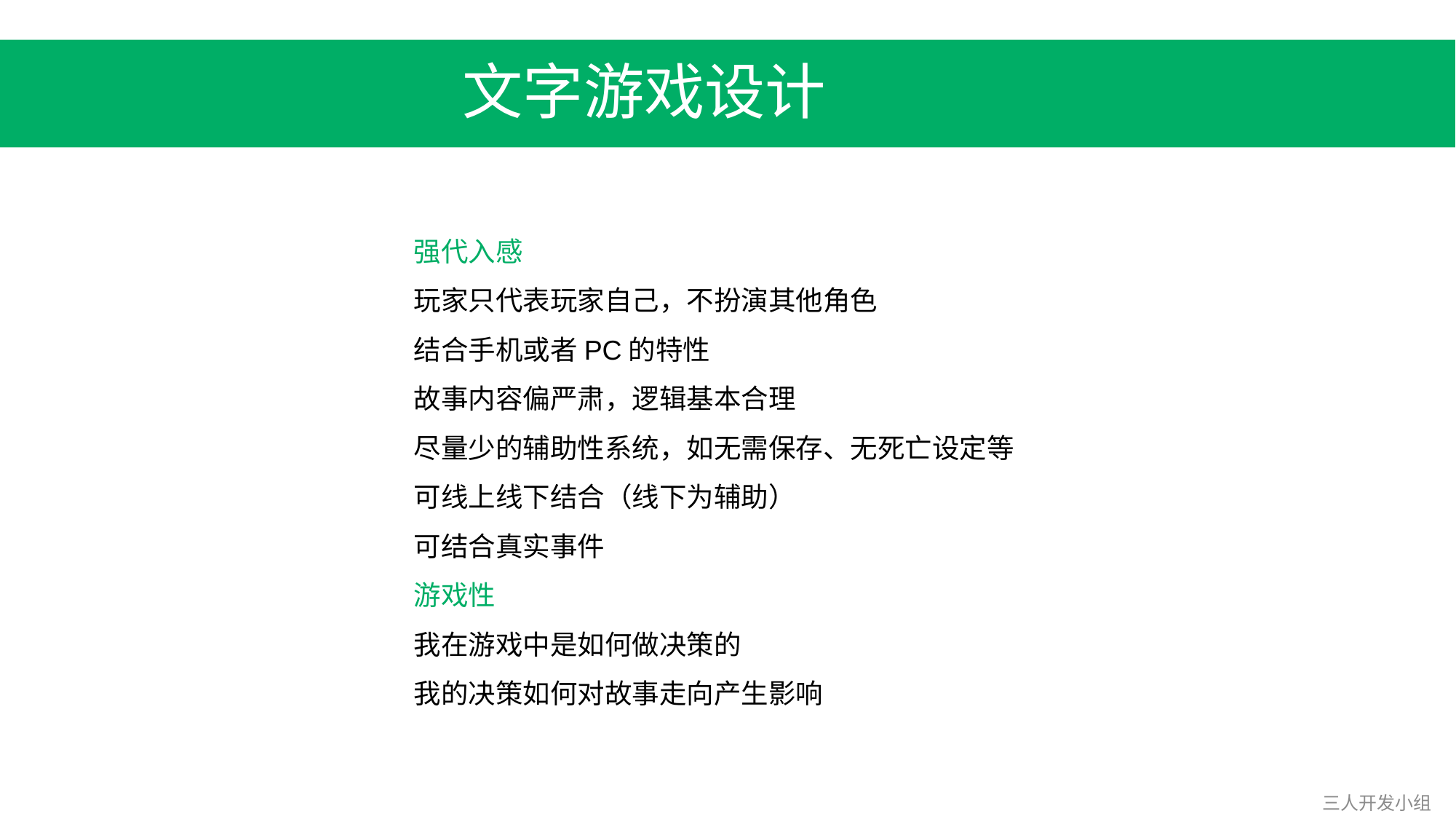

文字游戏设计
强代入感
玩家只代表玩家自己，不扮演其他角色
结合手机或者PC的特性
故事内容偏严肃，逻辑基本合理
尽量少的辅助性系统，如无需保存、无死亡设定等
可线上线下结合（线下为辅助）
可结合真实事件
游戏性
我在游戏中是如何做决策的
我的决策如何对故事走向产生影响

三人开发小组